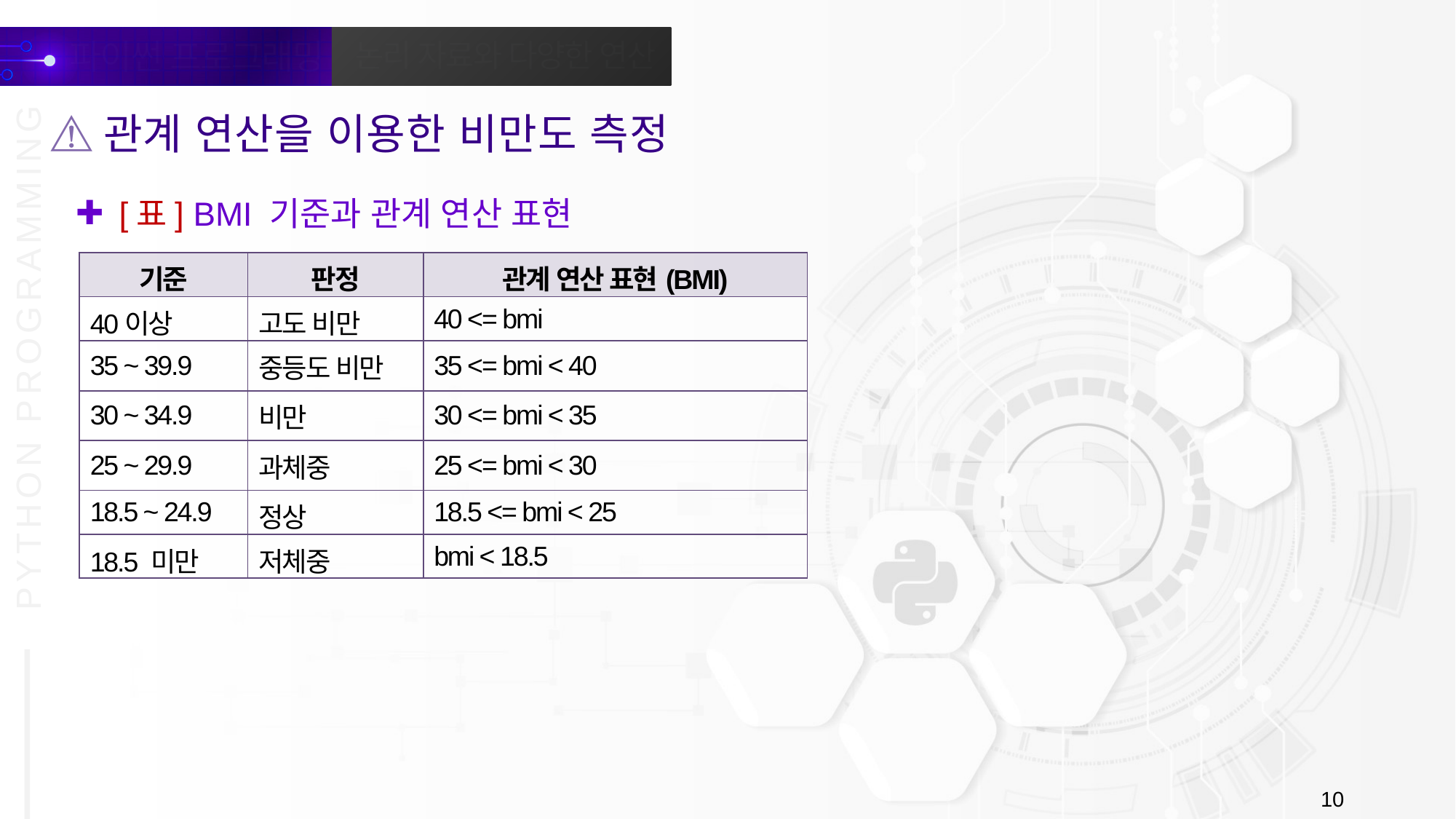

관계 연산을 이용한 비만도 측정
[표] BMI 기준과 관계 연산 표현
| 기준 | 판정 | 관계 연산 표현(BMI) |
| --- | --- | --- |
| 40이상 | 고도 비만 | 40 <= bmi |
| 35 ~ 39.9 | 중등도 비만 | 35 <= bmi < 40 |
| 30 ~ 34.9 | 비만 | 30 <= bmi < 35 |
| 25 ~ 29.9 | 과체중 | 25 <= bmi < 30 |
| 18.5 ~ 24.9 | 정상 | 18.5 <= bmi < 25 |
| 18.5 미만 | 저체중 | bmi < 18.5 |
10